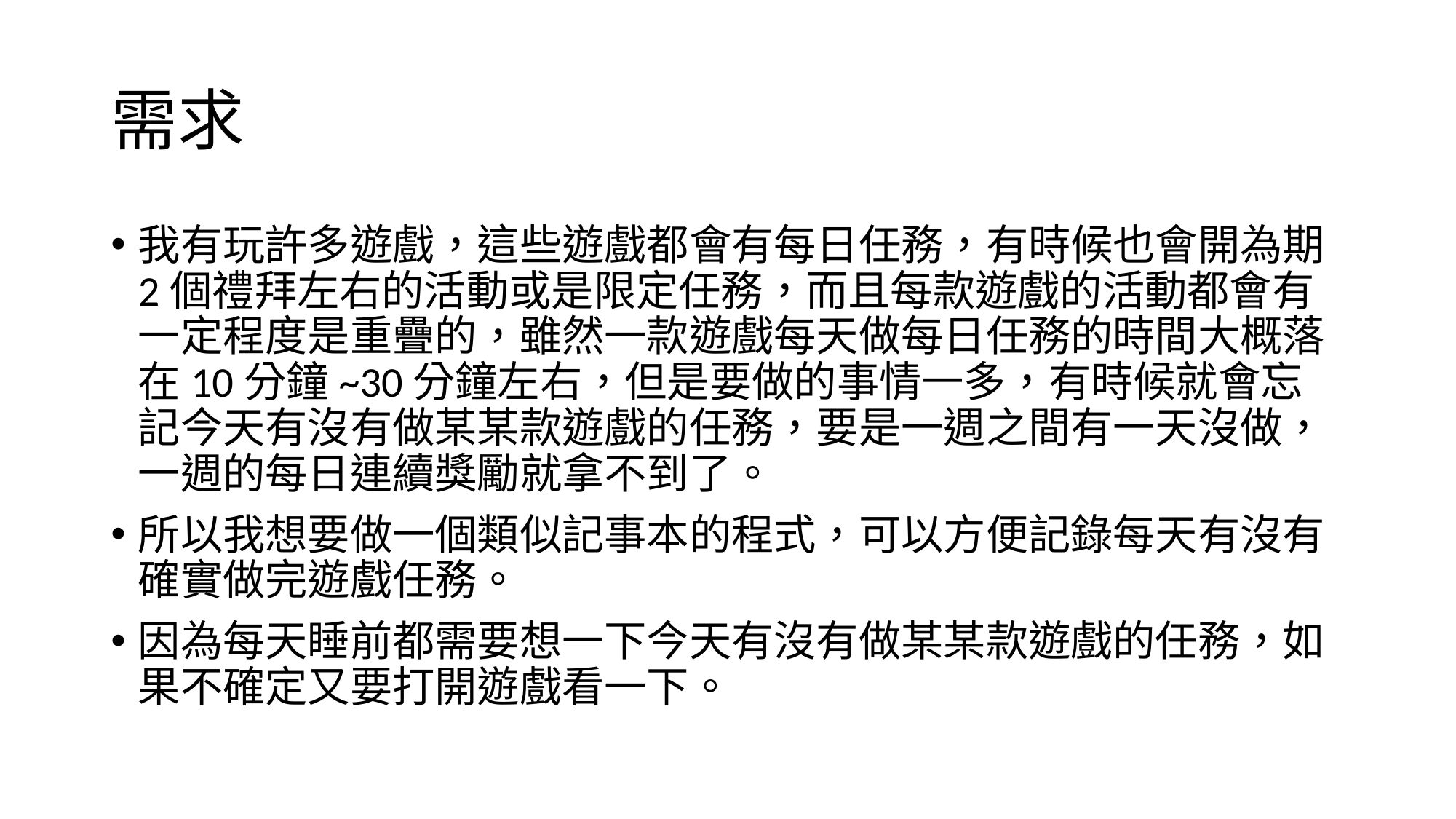

# 需求
我有玩許多遊戲，這些遊戲都會有每日任務，有時候也會開為期2個禮拜左右的活動或是限定任務，而且每款遊戲的活動都會有一定程度是重疊的，雖然一款遊戲每天做每日任務的時間大概落在10分鐘~30分鐘左右，但是要做的事情一多，有時候就會忘記今天有沒有做某某款遊戲的任務，要是一週之間有一天沒做，一週的每日連續獎勵就拿不到了。
所以我想要做一個類似記事本的程式，可以方便記錄每天有沒有確實做完遊戲任務。
因為每天睡前都需要想一下今天有沒有做某某款遊戲的任務，如果不確定又要打開遊戲看一下。